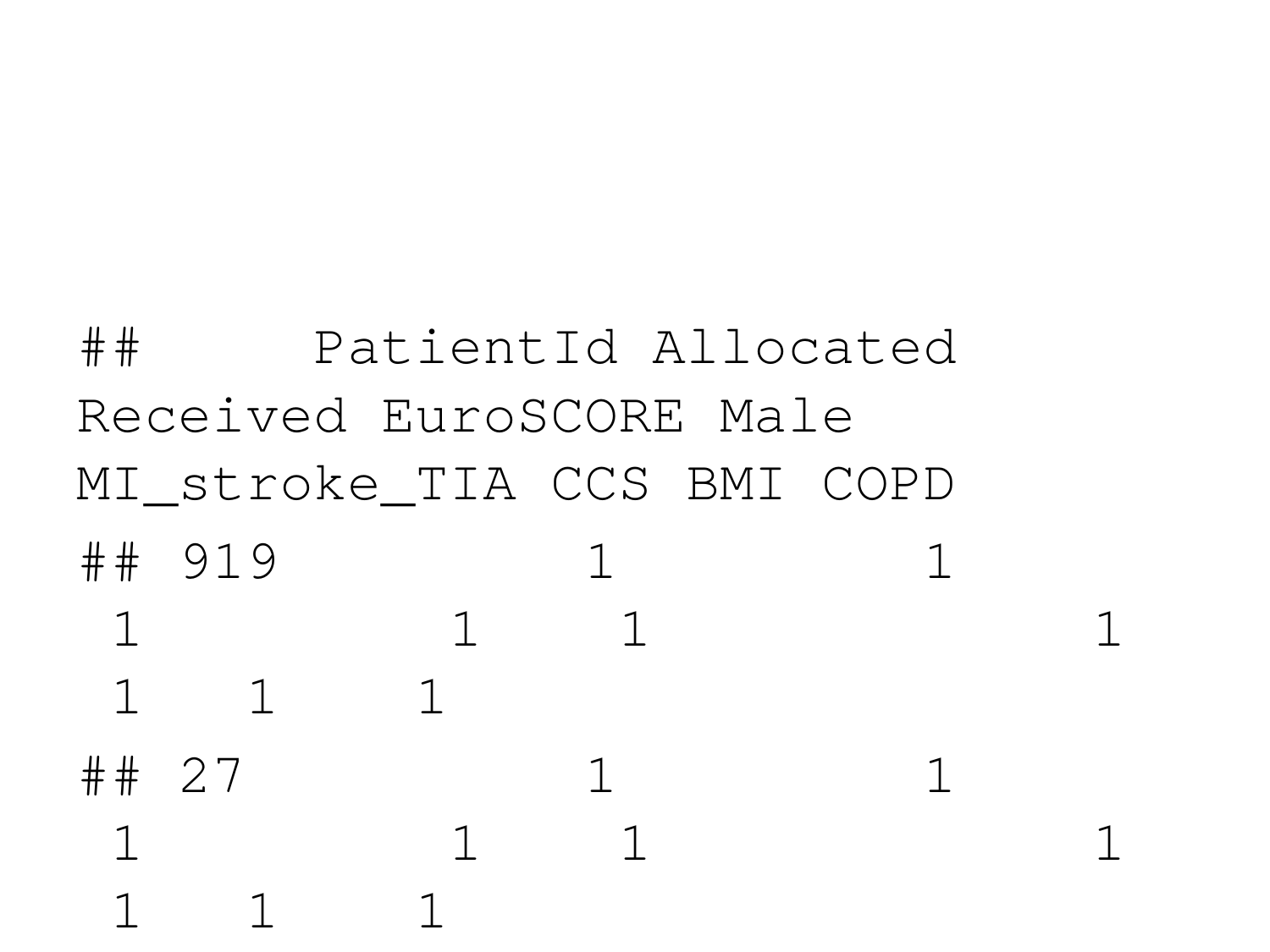

##     PatientId Allocated Received EuroSCORE Male MI_stroke_TIA CCS BMI COPD
## 919         1         1        1         1    1             1   1   1    1
## 27          1         1        1         1    1             1   1   1    1
##             0         0        0         0    0             0   0   0    0
##     WalkingUnassisted CareHome FEV1baseline Nurse NurseExperience Pain Cost
## 919                 1        1            1     1               1    1    1
## 27                  1        1            1     1               1    1    1
##                     0        0            0     0               0    0    0
##     QALYs age FEV1 recovery_time
## 919     1   1    1             1  0
## 27      1   1    0             0  2
##         0   0   27            27 54
由缺失列表可以发现有27位患者并没有出院，术后由于各种原因死亡。因此他们的肺功能检测和出院日期出现了缺失现象，但是我们不能简单的做删除处理，这一部分的数据同样可以判断手术的优劣。因此，我们将缺失的数列单独做成数据框观察。
list <-which(rowSums(is.na(data)) > 0) # data数据集中有缺失值的行。
data_NA <- data[list,]#提取有缺失值的行。
data <- data[-list,]# 产生无缺失值的行。
sum(is.na(data))#再次检查所有缺失值的个数
## [1] 0
（三）变量选择与分析 我们将现有的变量进行分析，一部分属于术前患者指征，如：年龄，BMI，CCS胸痛程度等等，一部分属于术后指标，如：疼痛评分，术后肺活量，患者生活质量等。 我们的目的是分析出两种手术方法的术前患者特征以及术后实际效果有无明显区别，通过对相关手术的资料研究，我们决定不考虑变量：Nurse,Allocated.将这两个变量删除后得到新的数据框data。
data <- data[ , !names(data) %in% c("Nurse","Allocated")]
（四）创造多种数据子集方便研究问题 为了研究决定手术方式的影响因素，仅选取术前的患者特征变量，生成数据集data_before；t同时为了后续可能进行的研究，我们选取术后的特征以及手术方式，生成数据集data_after
data_before <- data[c("Received","EuroSCORE","Male","MI_stroke_TIA","CCS","BMI","COPD","WalkingUnassisted","CareHome","FEV1baseline","age")]
data_after <- data[c("Received","NurseExperience","Pain","FEV1","Cost","QALYs","recovery_time")]
然后我们按照实际进行的手术，将数据分为data_FS与data_MS
#将患者情况按照实际手术方式FS和MS分成两个新的数据集
data_FS <- data[which(data$Received == "FS"), ]
data_MS <- data[which(data$Received == "MS"), ]
二、描述性统计 1.对整体数据进行描述性统计 （1）术前患者特征 对术前数据集data_before的定量变量分别作密度图，观察患者整体的术前指征
data_d1 <- data[c("Received","EuroSCORE","CCS","BMI","FEV1baseline","age")]
p1 <- ggplot(data = data_d1, mapping = aes(
   x = EuroSCORE,
   y = Received,
   fill = Received))+ geom_density_ridges(alpha = 0.5) + guides(fill = FALSE) +labs(x = "EuroSCORE",y = "Received")
p2 <- ggplot(data = data_d1, mapping = aes(
   x = CCS,
   y = Received,
   fill = Received))+ geom_density_ridges(alpha = 0.5) + guides(fill = FALSE) +labs(x = "CCS",y = "Received")
p3 <- ggplot(data = data_d1, mapping = aes(
   x = BMI,
   y = Received,
   fill = Received))+ geom_density_ridges(alpha = 0.5) + guides(fill = FALSE) +labs(x = "BMI",y = "Received")
p4 <- ggplot(data = data_d1, mapping = aes(
   x = FEV1baseline,
   y = Received,
   fill = Received))+ geom_density_ridges(alpha = 0.5) + guides(fill = FALSE) +labs(x = "FEV1baseline",y = "Received")
p5 <- ggplot(data = data_d1, mapping = aes(
   x = age,
   y = Received,
   fill = Received))+ geom_density_ridges(alpha = 0.5) + guides(fill = FALSE) + labs(x = "age",y = "Received")
multiplot(p1,p2,p3,p4,p5,cols = 2)